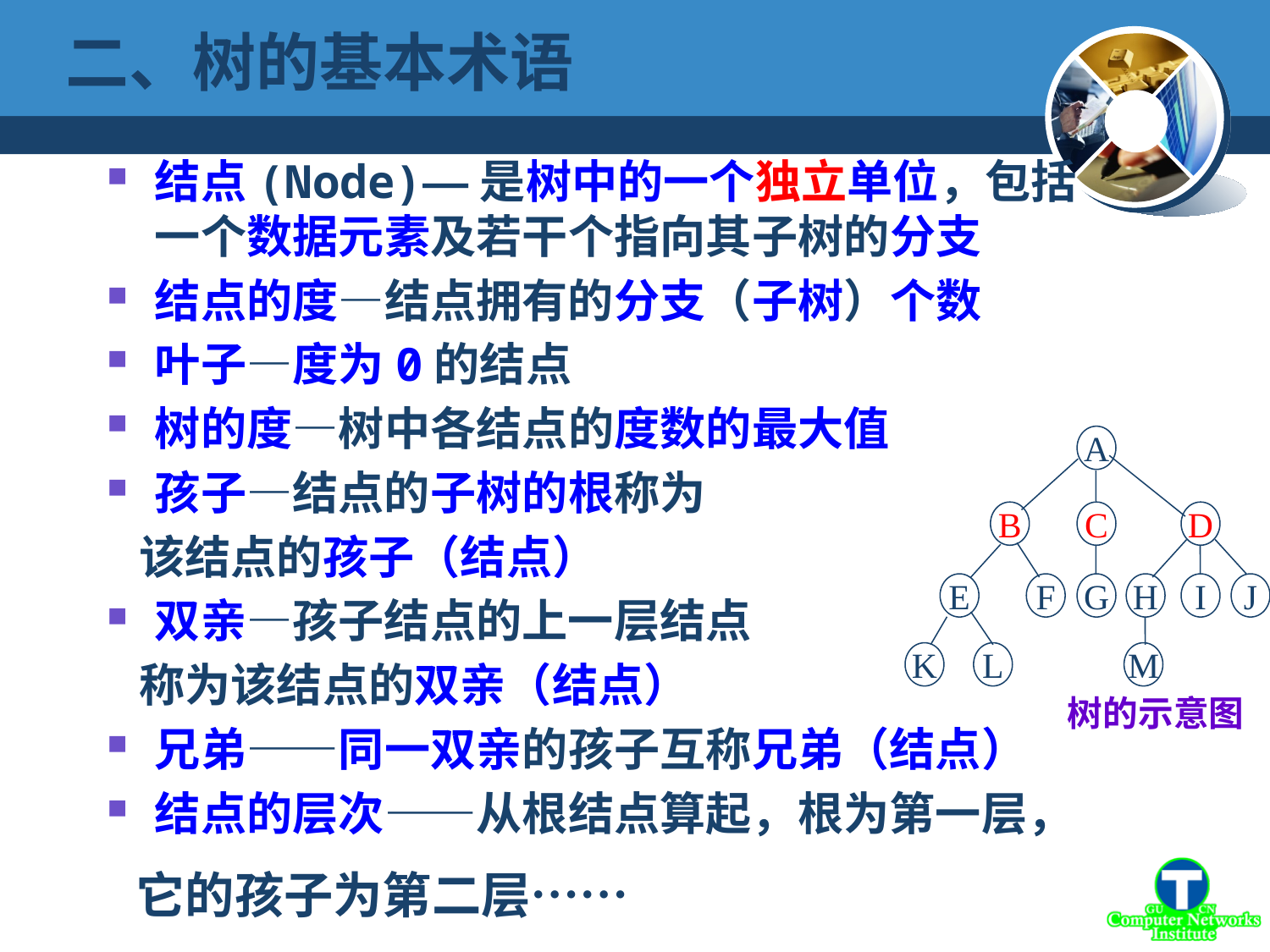

# 二、树的基本术语
结点(Node)—是树中的一个独立单位，包括
一个数据元素及若干个指向其子树的分支
结点的度—结点拥有的分支（子树）个数
叶子—度为0的结点
树的度—树中各结点的度数的最大值
孩子—结点的子树的根称为
  该结点的孩子（结点）
双亲—孩子结点的上一层结点
  称为该结点的双亲（结点）
兄弟——同一双亲的孩子互称兄弟（结点）
结点的层次——从根结点算起，根为第一层，
 它的孩子为第二层……
A

B
C
D

E
F
G
H
I
J

K
L
M
树的示意图
7